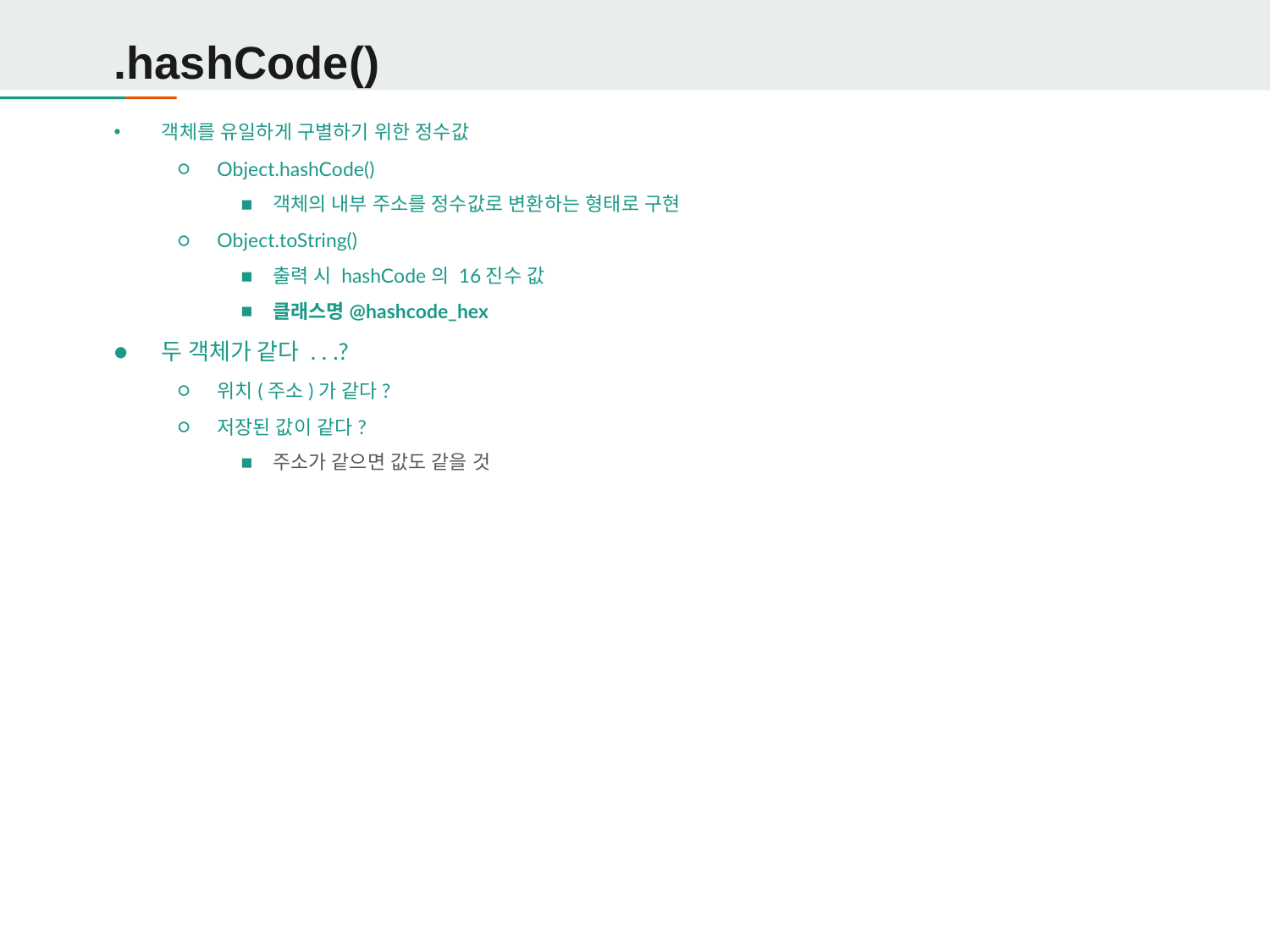

# .hashCode()
객체를 유일하게 구별하기 위한 정수값
Object.hashCode()
객체의 내부 주소를 정수값로 변환하는 형태로 구현
Object.toString()
출력 시 hashCode의 16진수 값
클래스명@hashcode_hex
두 객체가 같다 . . .?
위치(주소)가 같다?
저장된 값이 같다?
주소가 같으면 값도 같을 것